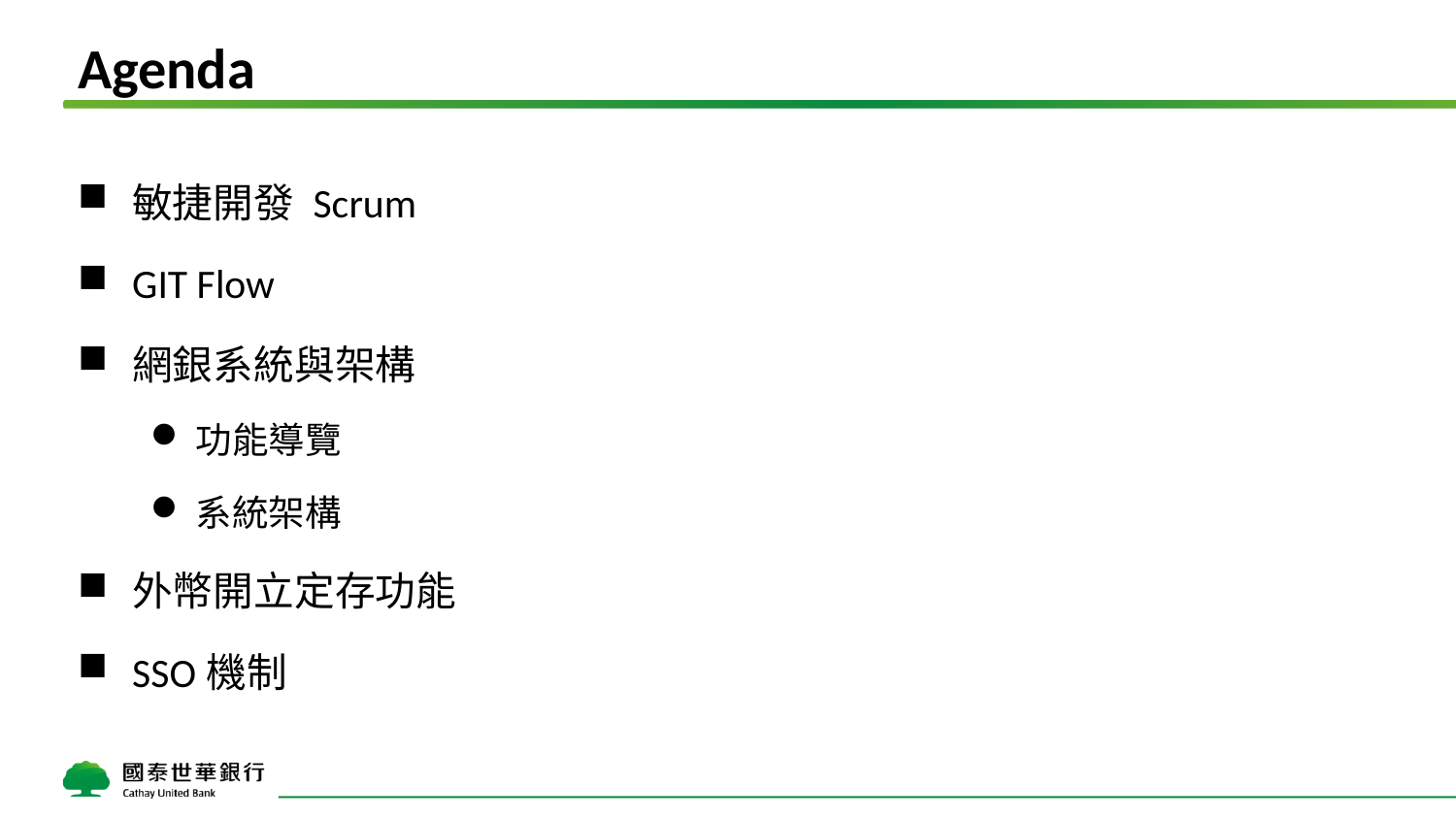

# Agenda
敏捷開發 Scrum
GIT Flow
網銀系統與架構
功能導覽
系統架構
外幣開立定存功能
SSO機制